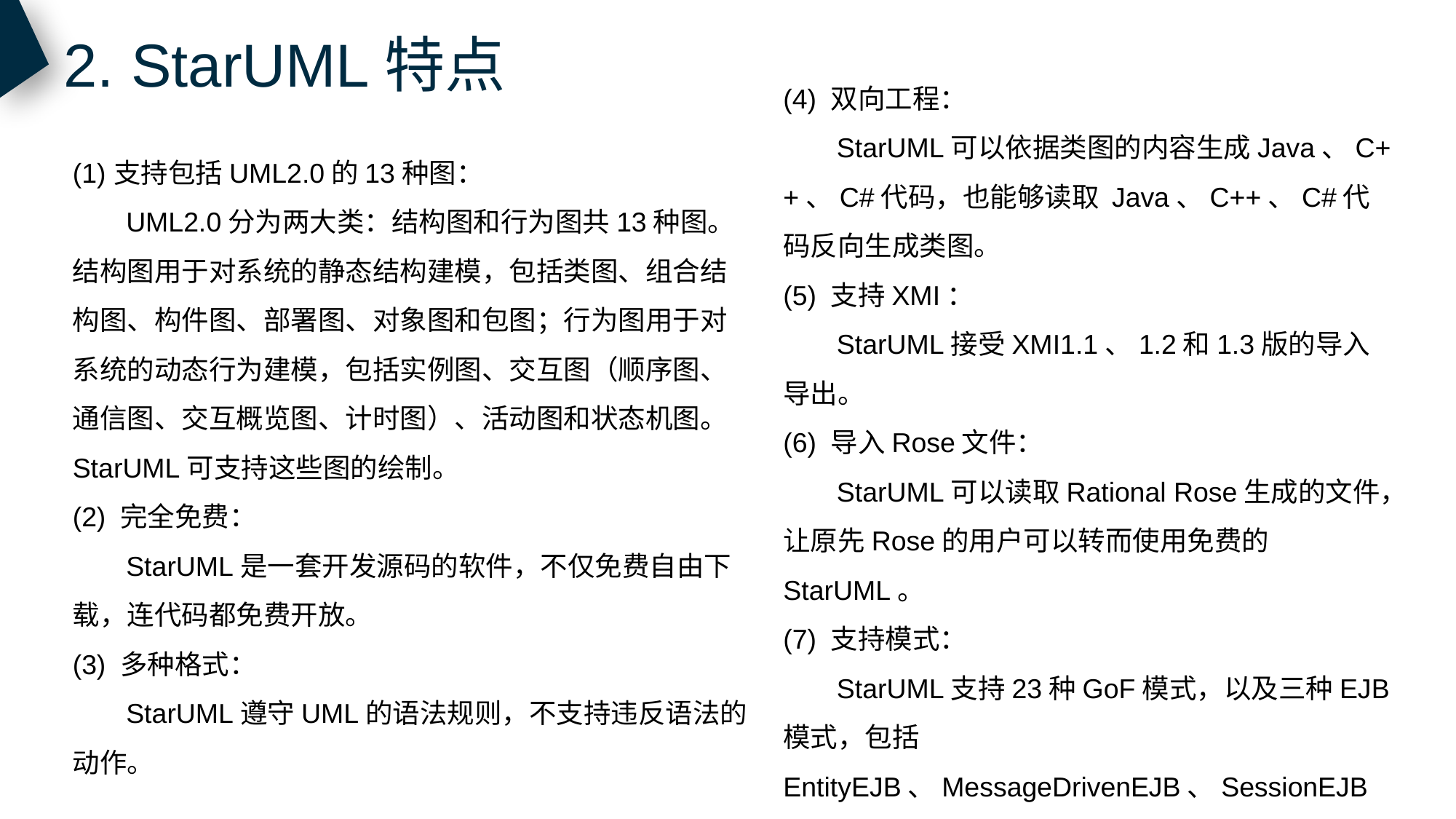

2. StarUML特点
(4) 双向工程：
       StarUML可以依据类图的内容生成Java、C++、C#代码，也能够读取 Java、C++、C#代码反向生成类图。
(5) 支持XMI：
       StarUML接受XMI1.1、1.2和1.3版的导入导出。
(6) 导入Rose文件：
       StarUML可以读取Rational Rose生成的文件，让原先Rose的用户可以转而使用免费的StarUML。
(7) 支持模式：
       StarUML支持23种GoF模式，以及三种EJB模式，包括EntityEJB、MessageDrivenEJB、SessionEJB。
支持包括UML2.0的13种图：
       UML2.0分为两大类：结构图和行为图共13种图。结构图用于对系统的静态结构建模，包括类图、组合结构图、构件图、部署图、对象图和包图；行为图用于对系统的动态行为建模，包括实例图、交互图（顺序图、通信图、交互概览图、计时图）、活动图和状态机图。StarUML可支持这些图的绘制。
(2) 完全免费：
       StarUML是一套开发源码的软件，不仅免费自由下载，连代码都免费开放。
(3) 多种格式：
       StarUML遵守UML的语法规则，不支持违反语法的动作。